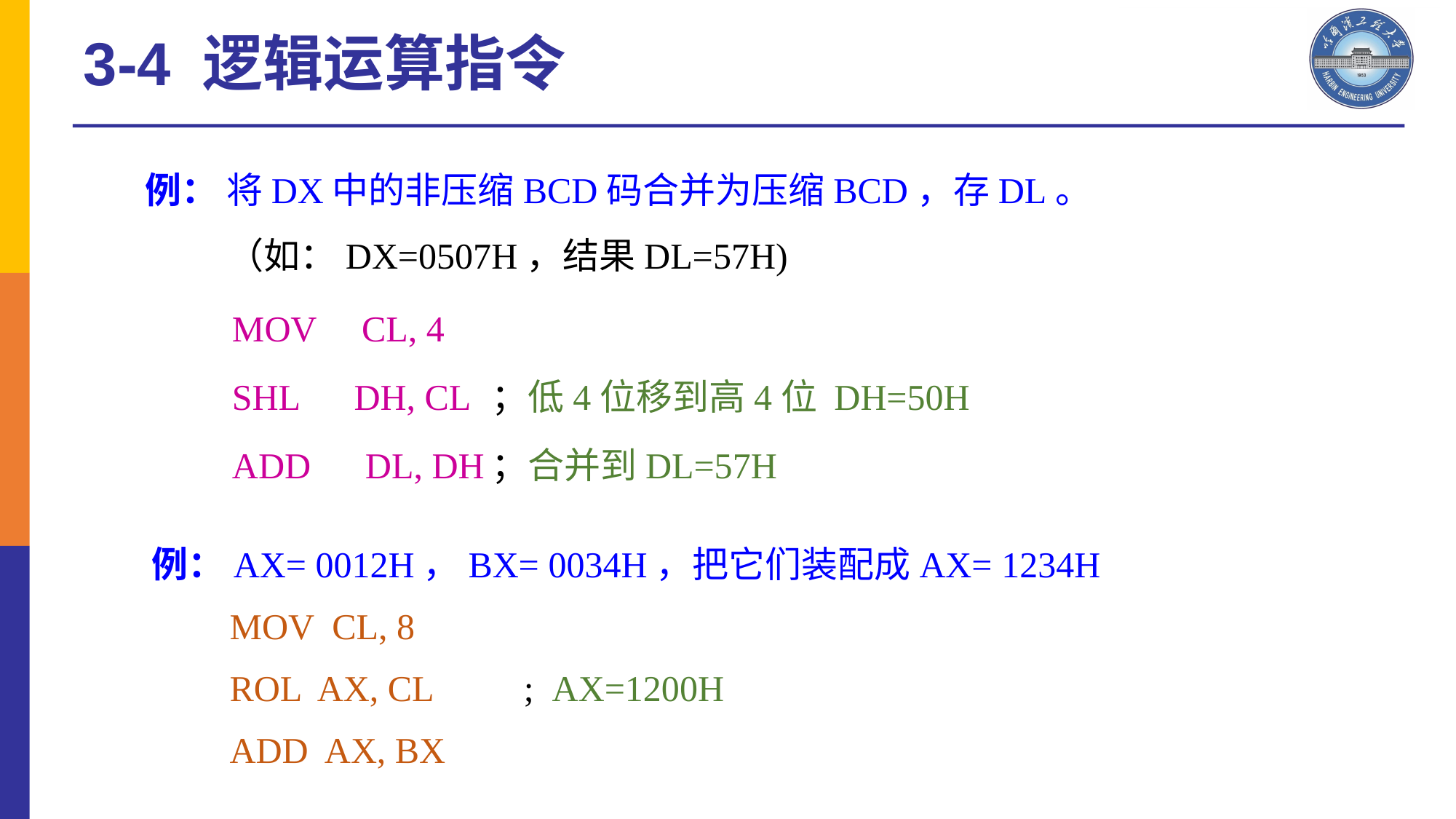

3-4 逻辑运算指令
例： 将DX中的非压缩BCD码合并为压缩BCD，存DL。
         （如：DX=0507H，结果DL=57H)
MOV     CL, 4
SHL      DH, CL	；低4位移到高4位 DH=50H
ADD      DL, DH	；合并到DL=57H
     例：AX= 0012H，BX= 0034H，把它们装配成AX= 1234H
              MOV  CL, 8
              ROL  AX, CL          ;  AX=1200H
              ADD  AX, BX